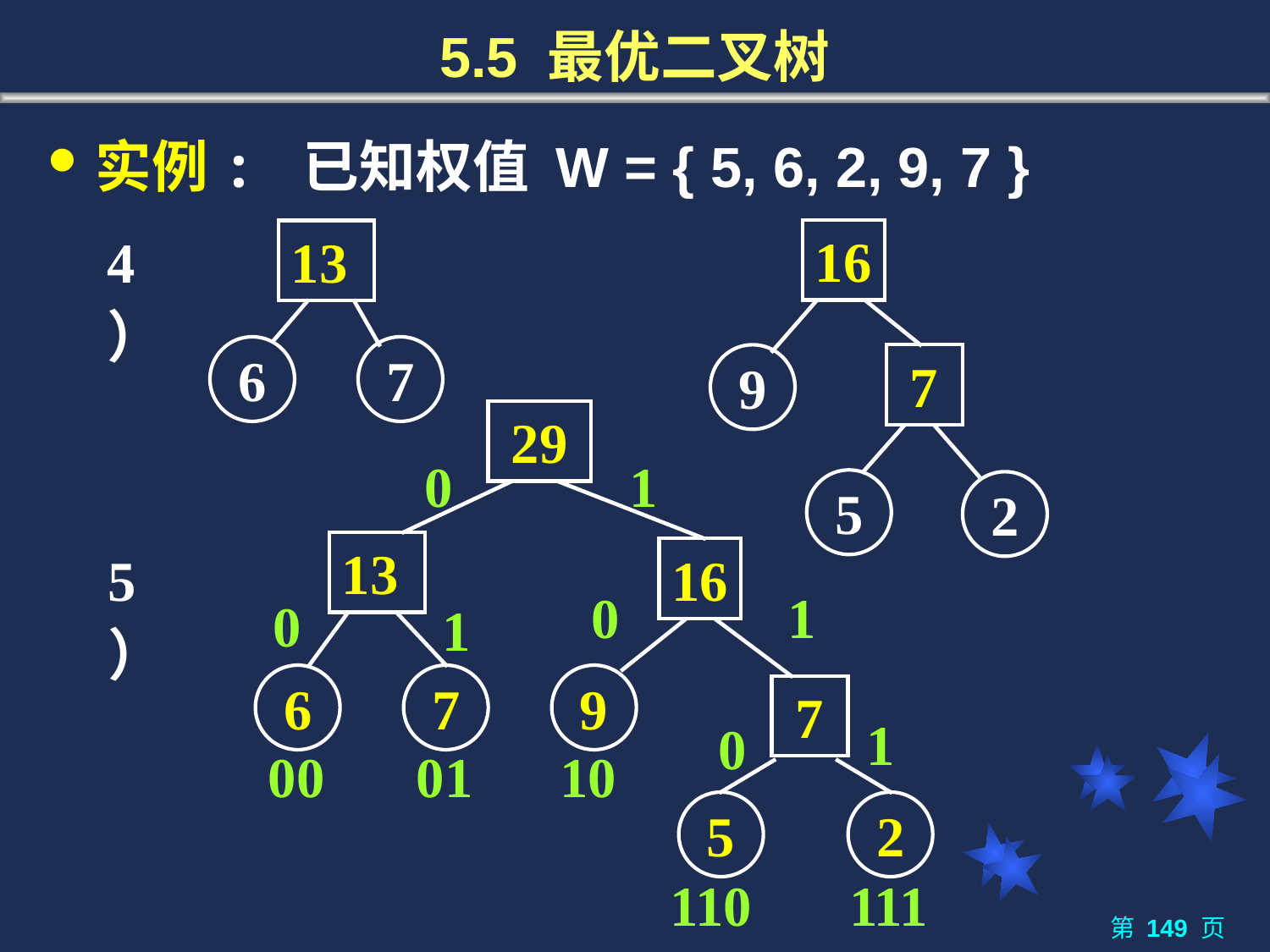

# 5.5 最优二叉树
实例: 已知权值 W = { 5, 6, 2, 9, 7 }
4）
16

9
7

5
2
13

6
7
29
0
1

5）
13

6
7
16

9
7

5
2
0
1
0
1
1
0
00
01
10
110
111
第 149 页